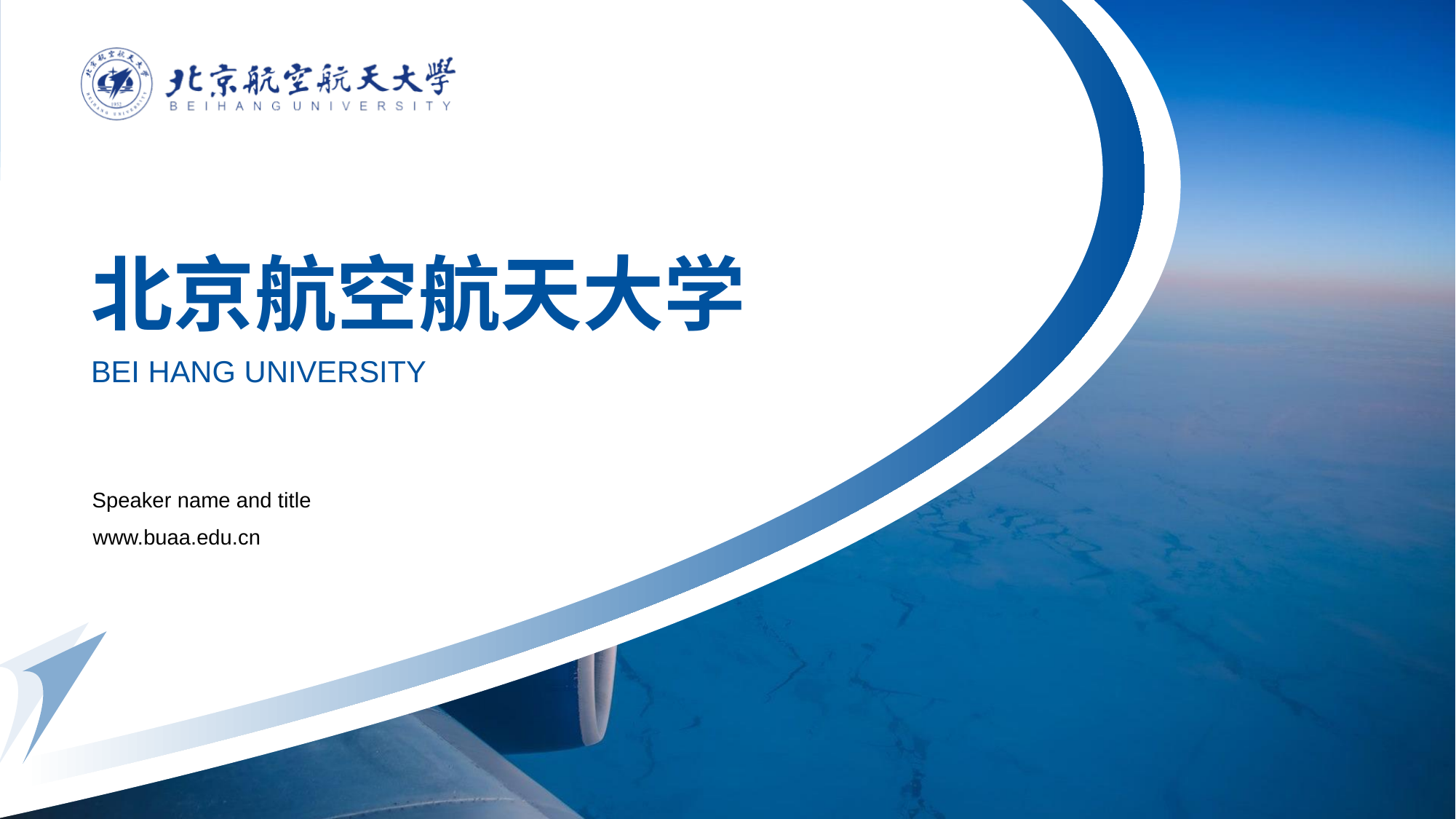

# 北京航空航天大学
BEI HANG UNIVERSITY
Speaker name and title
www.buaa.edu.cn